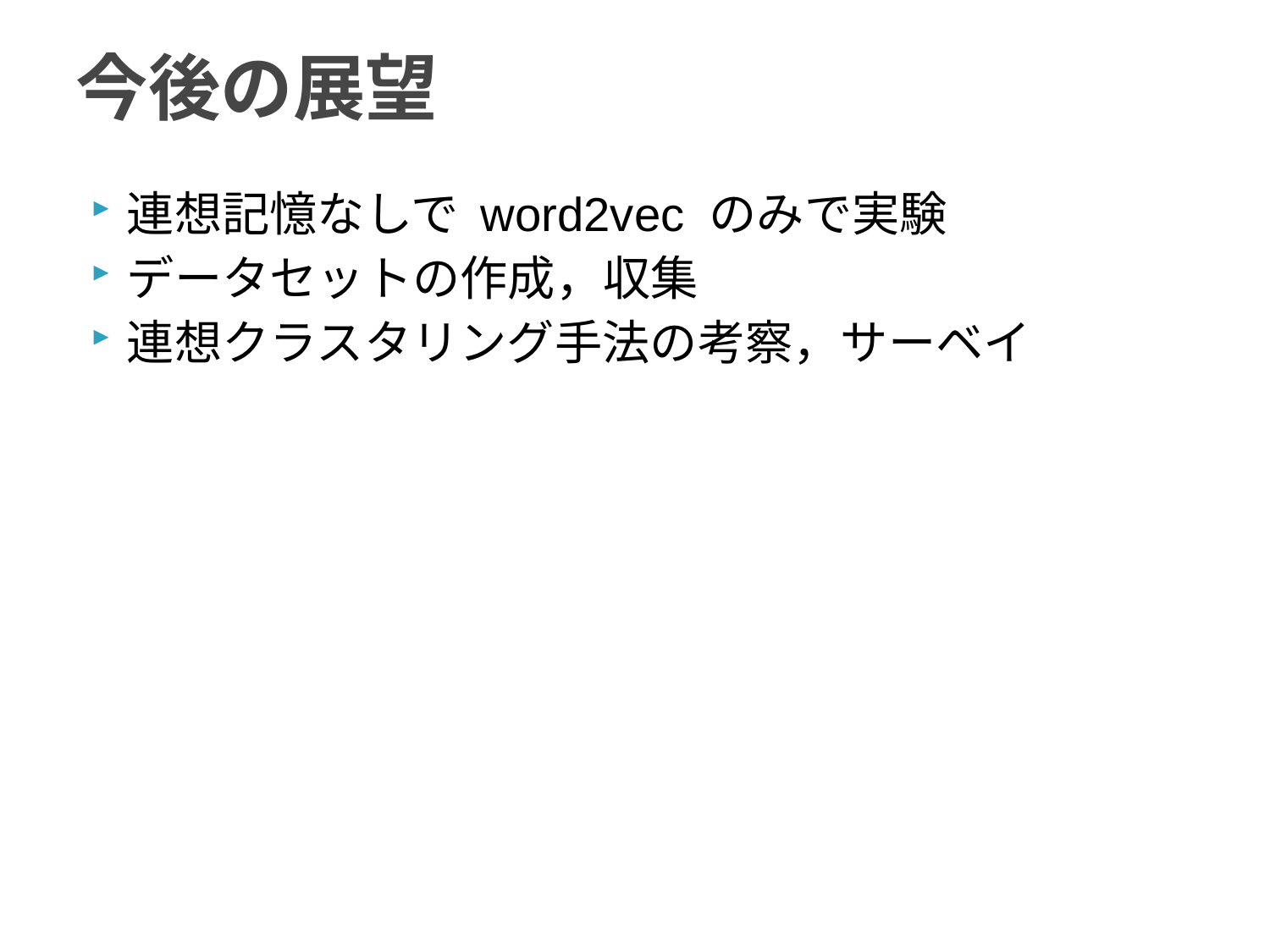

# 今後の展望
連想記憶なしで word2vec のみで実験
データセットの作成，収集
連想クラスタリング手法の考察，サーベイ